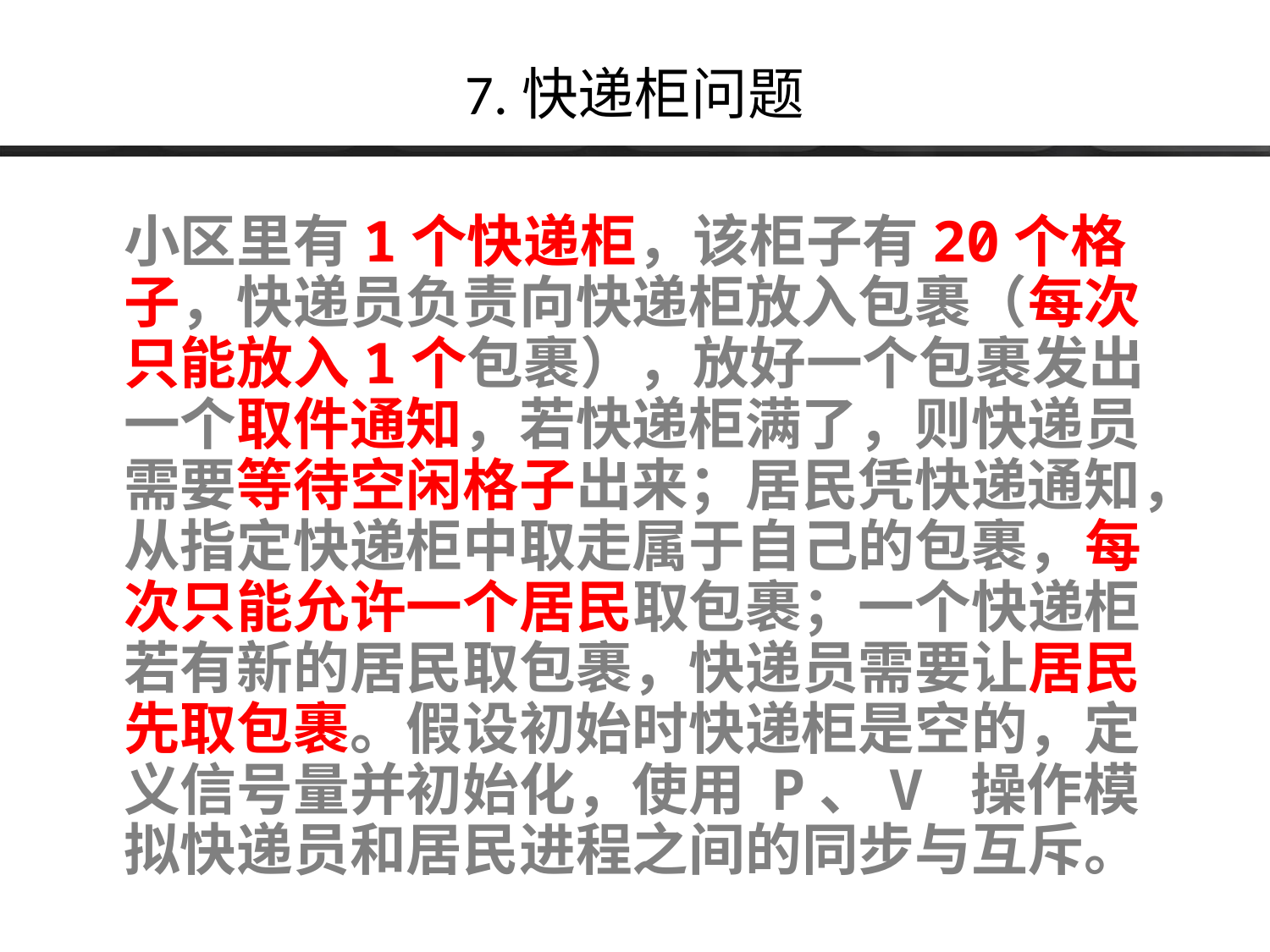

# 7.快递柜问题
小区里有1个快递柜，该柜子有20个格子，快递员负责向快递柜放入包裹（每次只能放入1个包裹），放好一个包裹发出一个取件通知，若快递柜满了，则快递员需要等待空闲格子出来；居民凭快递通知，从指定快递柜中取走属于自己的包裹，每次只能允许一个居民取包裹；一个快递柜若有新的居民取包裹，快递员需要让居民先取包裹。假设初始时快递柜是空的，定义信号量并初始化，使用 P、V 操作模拟快递员和居民进程之间的同步与互斥。